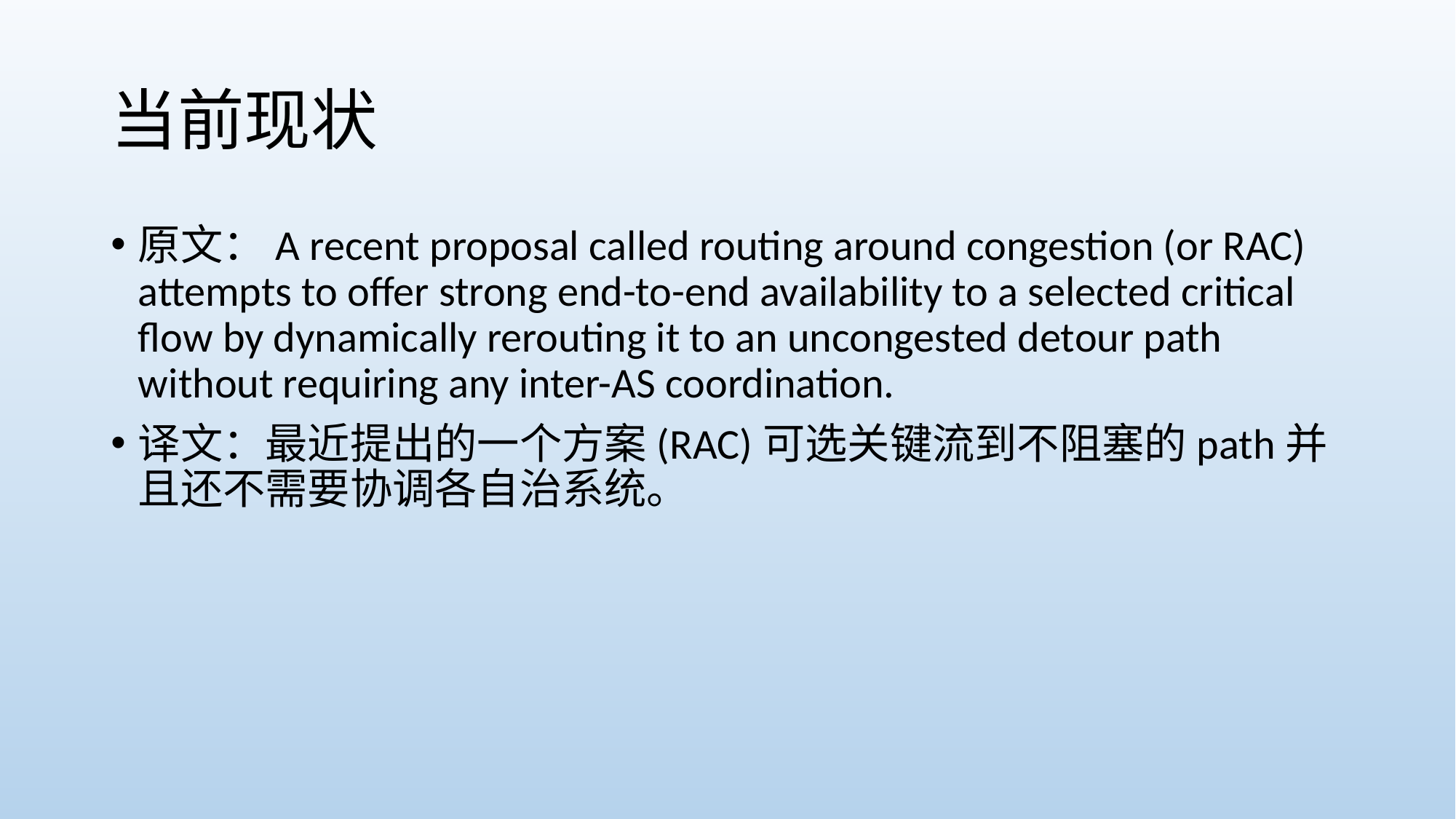

# 当前现状
原文：A recent proposal called routing around congestion (or RAC) attempts to offer strong end-to-end availability to a selected critical flow by dynamically rerouting it to an uncongested detour path without requiring any inter-AS coordination.
译文：最近提出的一个方案(RAC)可选关键流到不阻塞的path并且还不需要协调各自治系统。